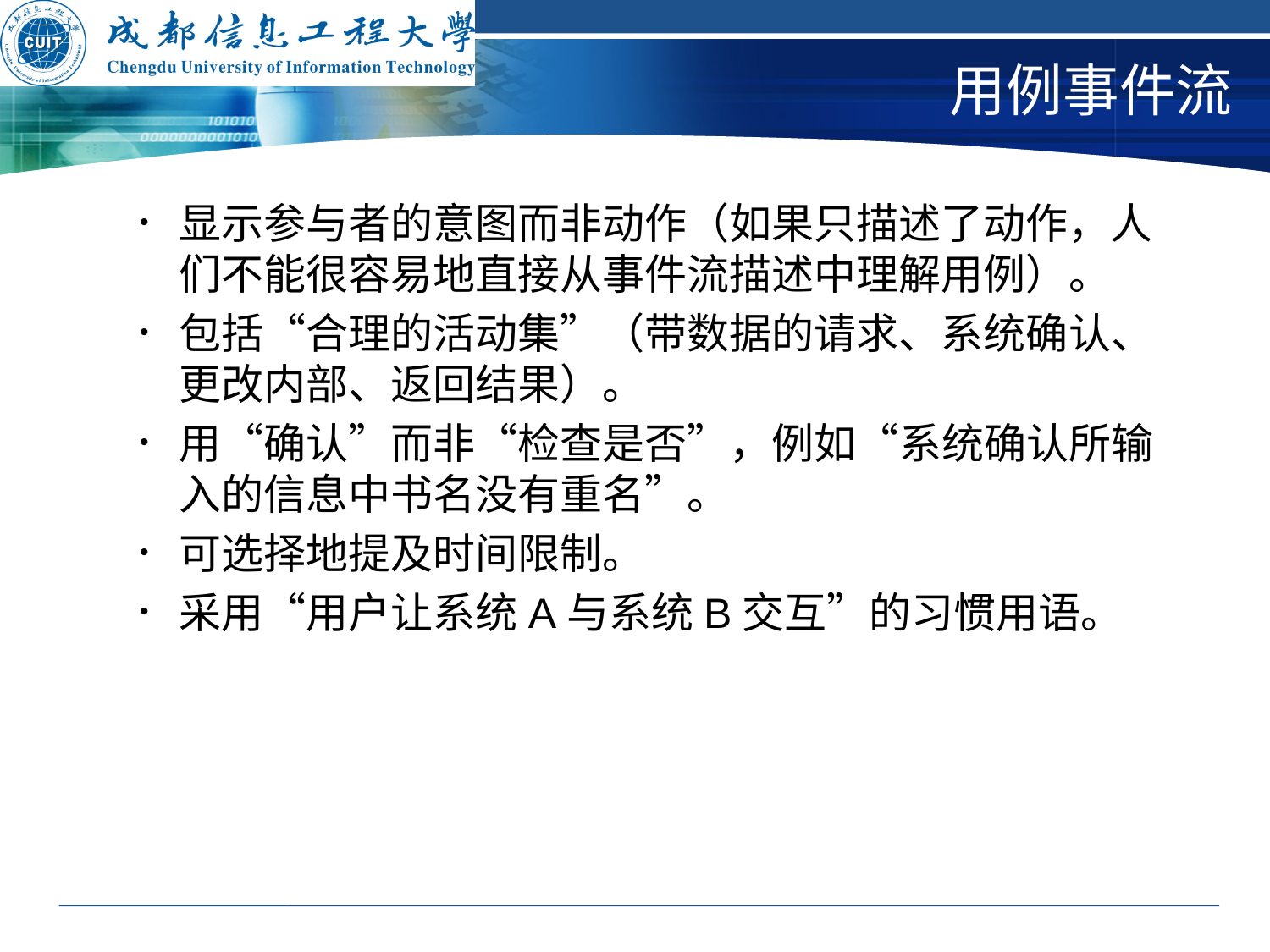

# 用例事件流
显示参与者的意图而非动作（如果只描述了动作，人们不能很容易地直接从事件流描述中理解用例）。
包括“合理的活动集”（带数据的请求、系统确认、更改内部、返回结果）。
用“确认”而非“检查是否”，例如“系统确认所输入的信息中书名没有重名”。
可选择地提及时间限制。
采用“用户让系统A与系统B交互”的习惯用语。